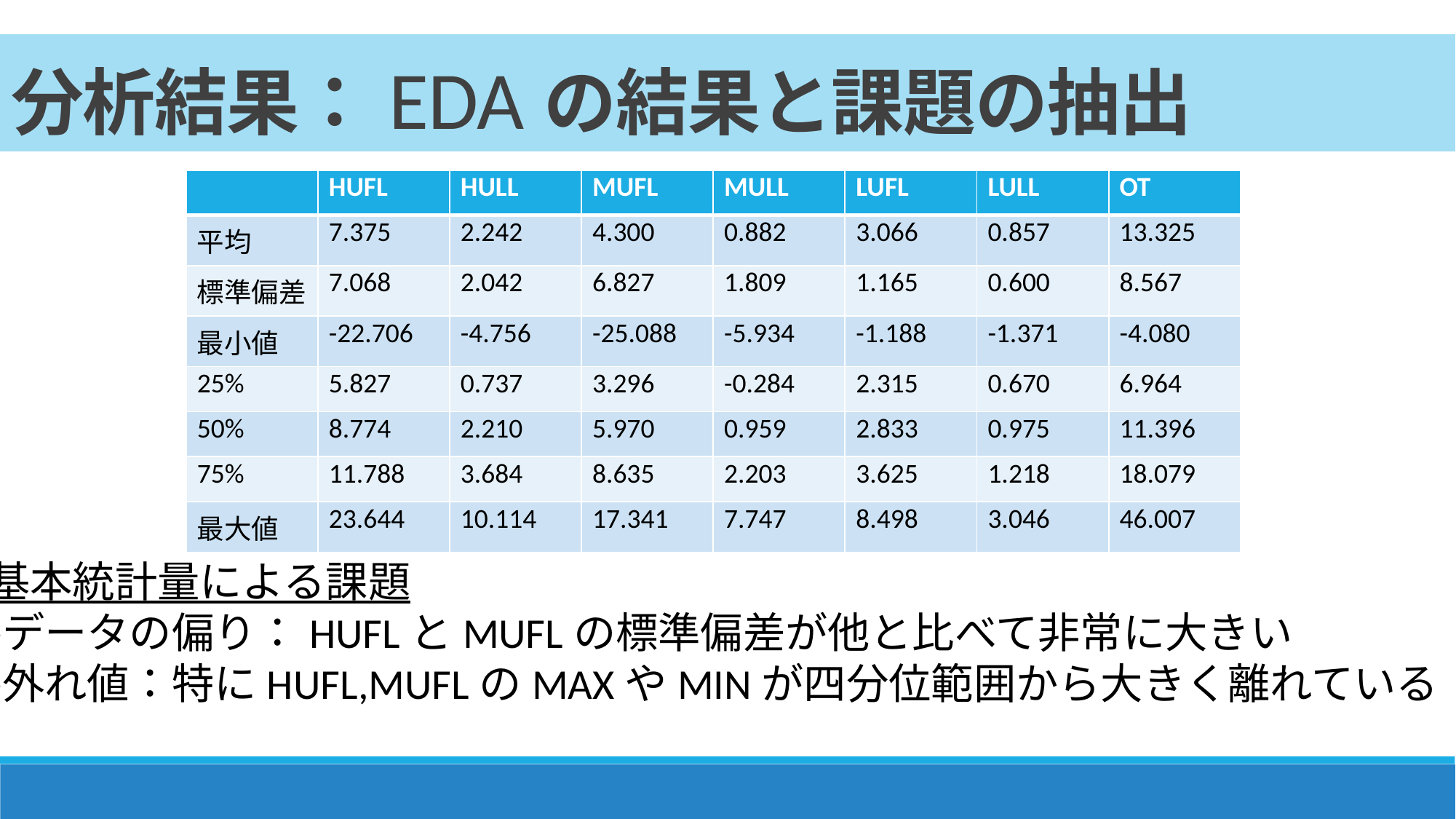

分析結果：EDAの結果と課題の抽出
|  | HUFL | HULL | MUFL | MULL | LUFL | LULL | OT |
| --- | --- | --- | --- | --- | --- | --- | --- |
| 平均 | 7.375 | 2.242 | 4.300 | 0.882 | 3.066 | 0.857 | 13.325 |
| 標準偏差 | 7.068 | 2.042 | 6.827 | 1.809 | 1.165 | 0.600 | 8.567 |
| 最小値 | -22.706 | -4.756 | -25.088 | -5.934 | -1.188 | -1.371 | -4.080 |
| 25% | 5.827 | 0.737 | 3.296 | -0.284 | 2.315 | 0.670 | 6.964 |
| 50% | 8.774 | 2.210 | 5.970 | 0.959 | 2.833 | 0.975 | 11.396 |
| 75% | 11.788 | 3.684 | 8.635 | 2.203 | 3.625 | 1.218 | 18.079 |
| 最大値 | 23.644 | 10.114 | 17.341 | 7.747 | 8.498 | 3.046 | 46.007 |
基本統計量による課題
・データの偏り：HUFLとMUFLの標準偏差が他と比べて非常に大きい
・外れ値：特にHUFL,MUFLのMAXやMINが四分位範囲から大きく離れている